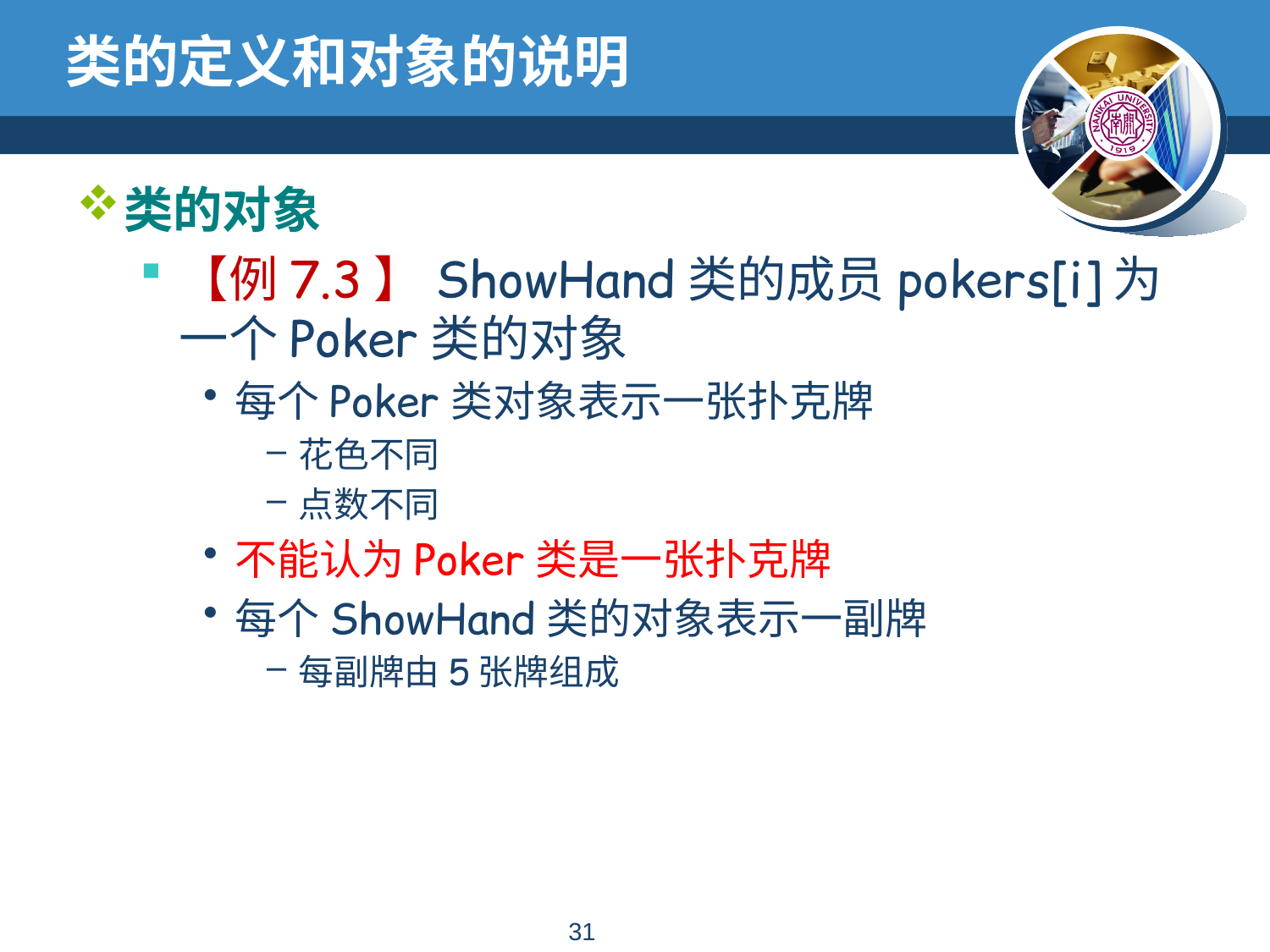

# 类的定义和对象的说明
类的对象
【例7.3】ShowHand类的成员pokers[i]为一个Poker类的对象
每个Poker类对象表示一张扑克牌
花色不同
点数不同
不能认为Poker类是一张扑克牌
每个ShowHand类的对象表示一副牌
每副牌由5张牌组成
31